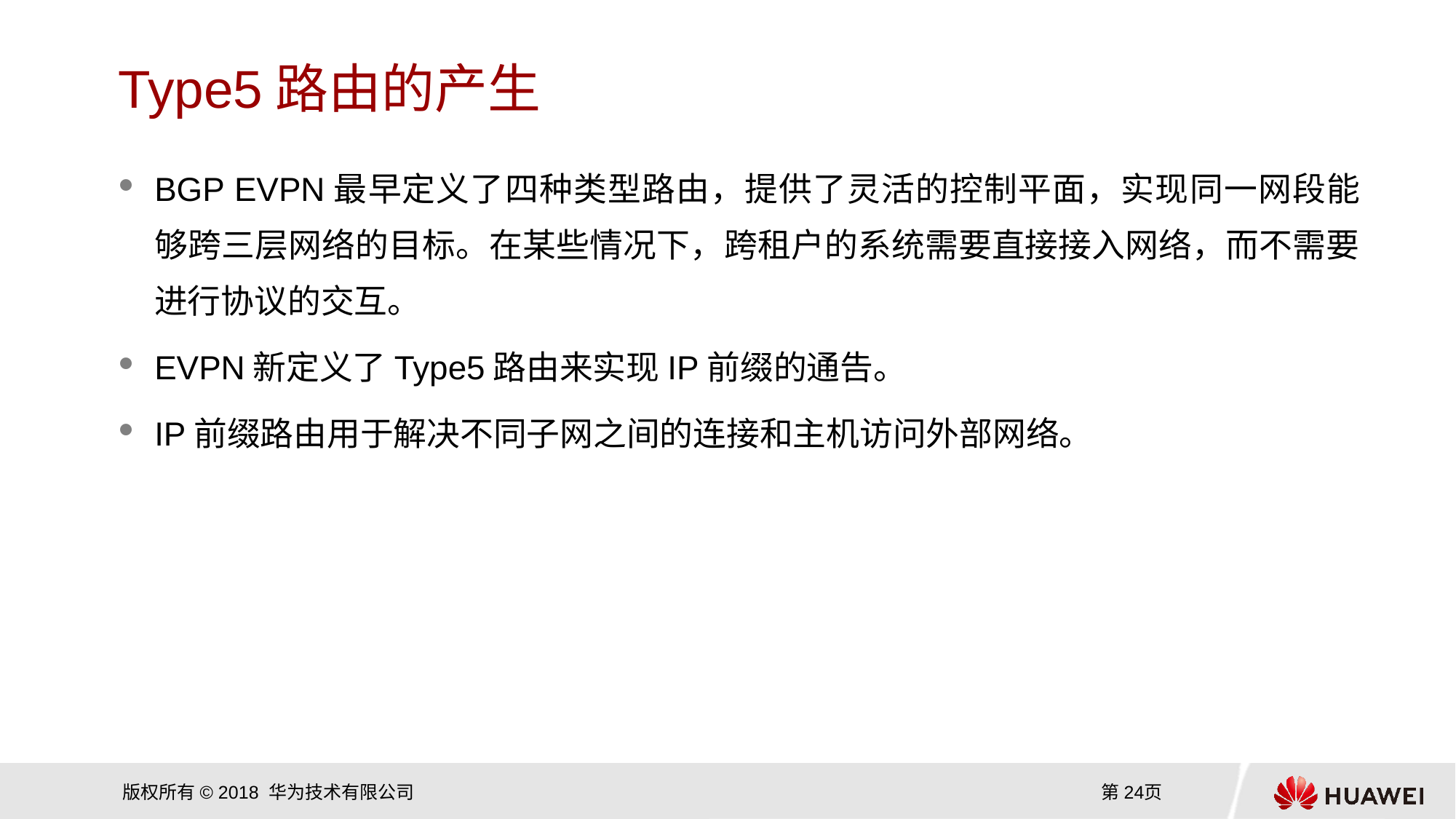

# Type5路由的产生
BGP EVPN最早定义了四种类型路由，提供了灵活的控制平面，实现同一网段能够跨三层网络的目标。在某些情况下，跨租户的系统需要直接接入网络，而不需要进行协议的交互。
EVPN新定义了Type5路由来实现IP前缀的通告。
IP前缀路由用于解决不同子网之间的连接和主机访问外部网络。